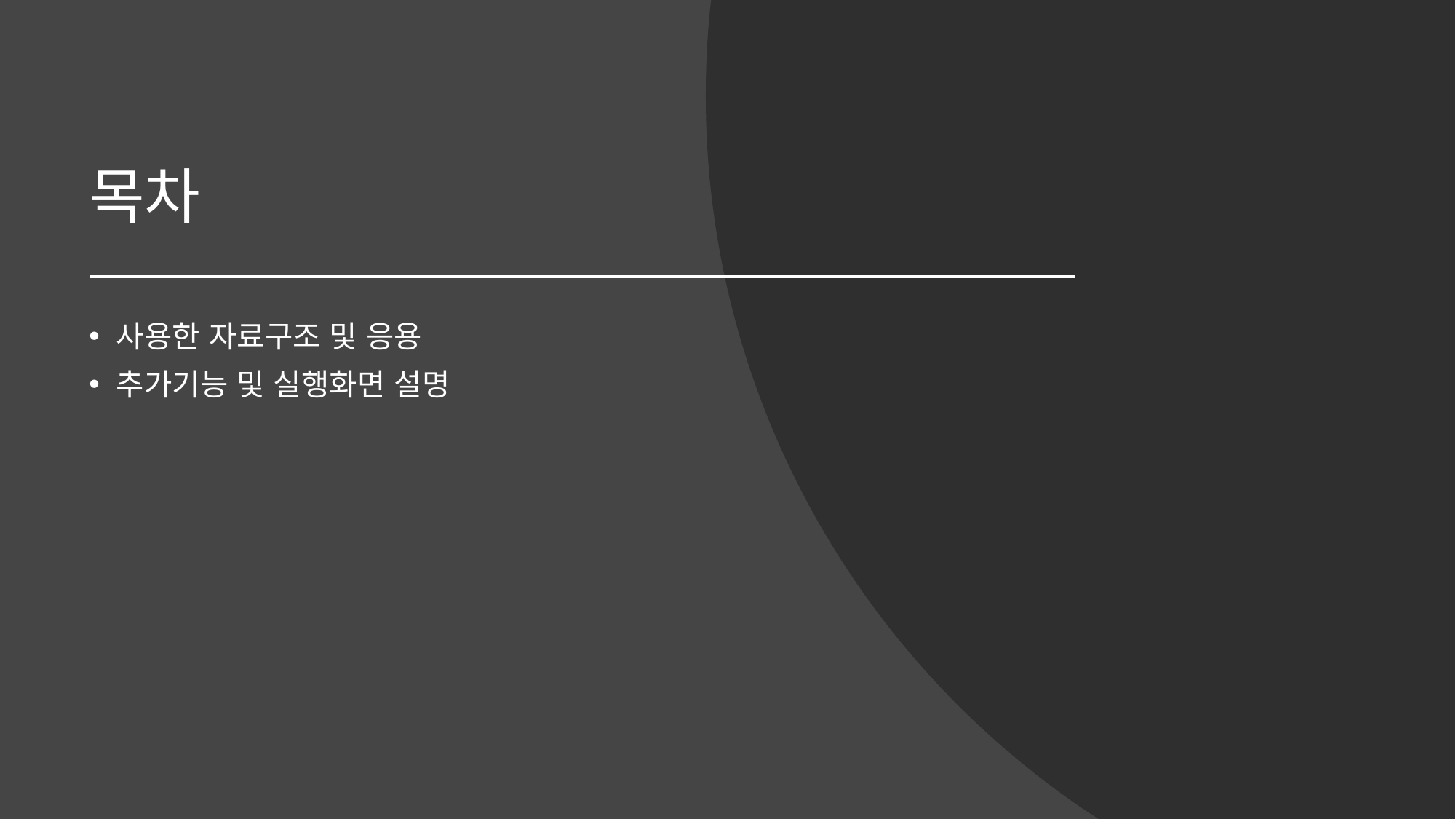

# 목차
사용한 자료구조 및 응용
추가기능 및 실행화면 설명